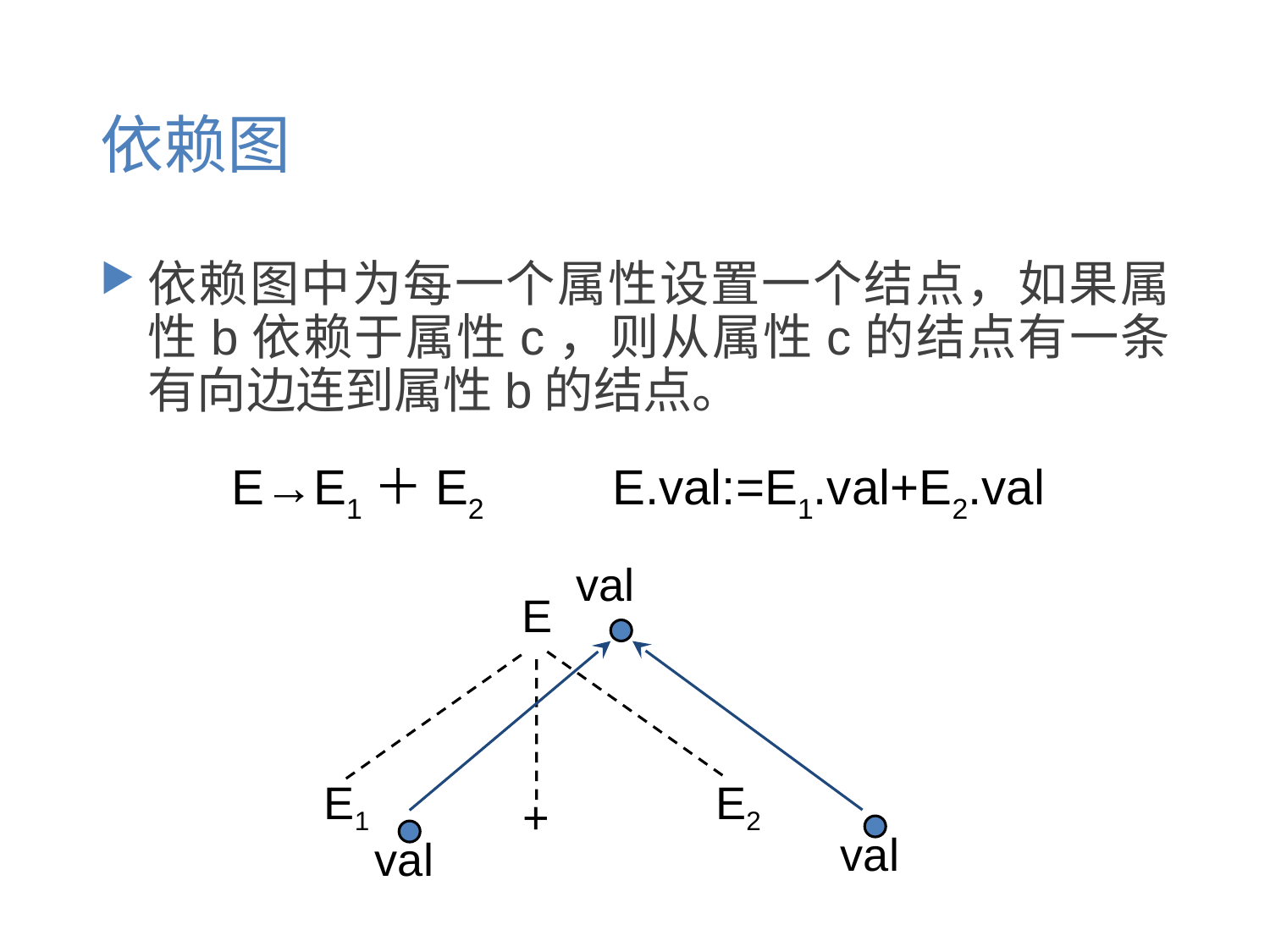

# 依赖图
依赖图中为每一个属性设置一个结点，如果属性b依赖于属性c，则从属性c的结点有一条有向边连到属性b的结点。
E→E1＋E2	    	E.val:=E1.val+E2.val
val
E

E1
E2
+

val

val